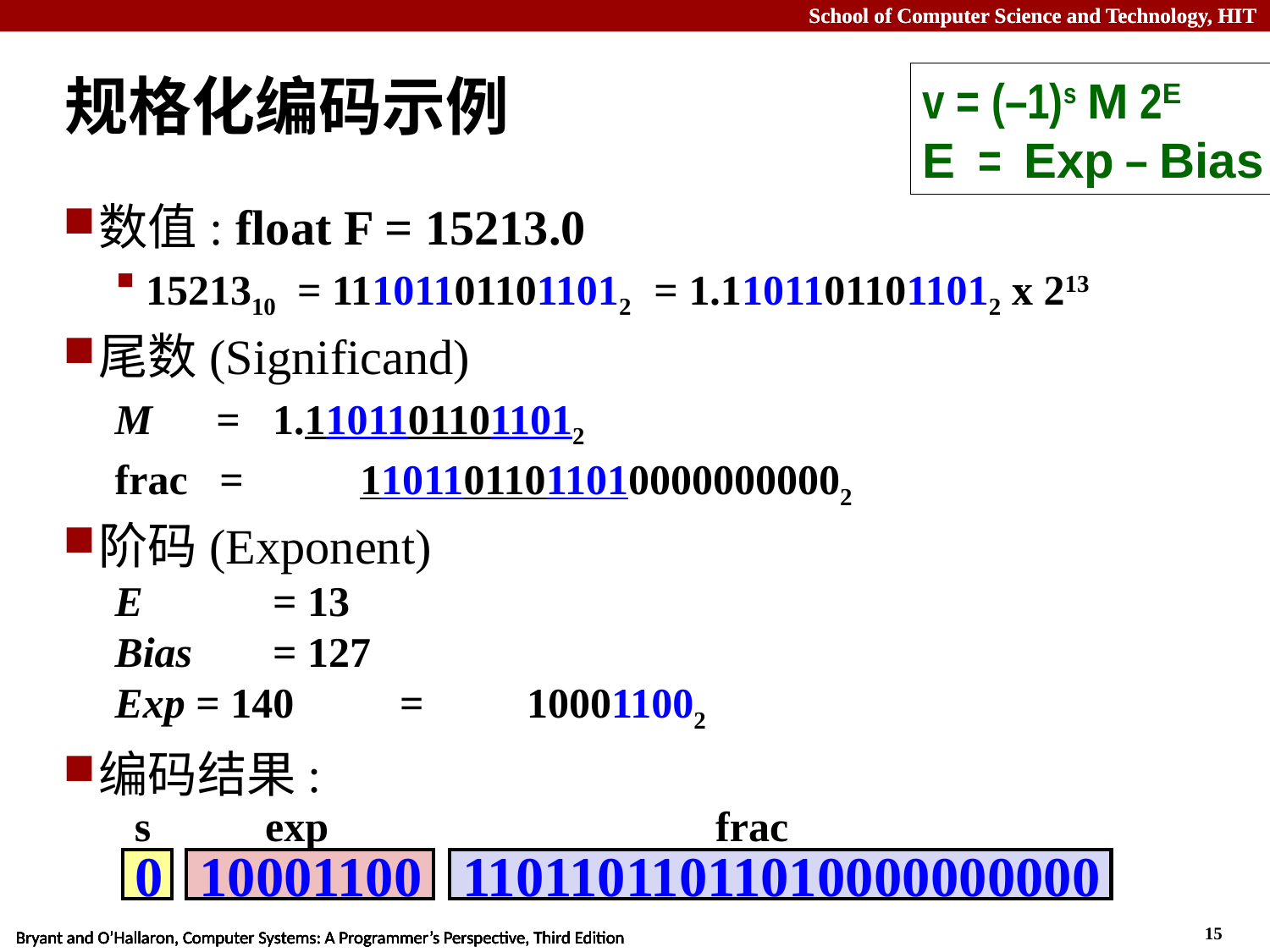

# 规格化编码示例
v = (–1)s M 2E
E  =  Exp – Bias
数值: float F = 15213.0
1521310  = 111011011011012   = 1.11011011011012 x 213
尾数(Significand)
M      = 	1.11011011011012
frac   =           110110110110100000000002
阶码(Exponent)
E	 	= 13
Bias	= 127
Exp = 140 	=	100011002
编码结果:

s
exp
frac
0
10001100
11011011011010000000000